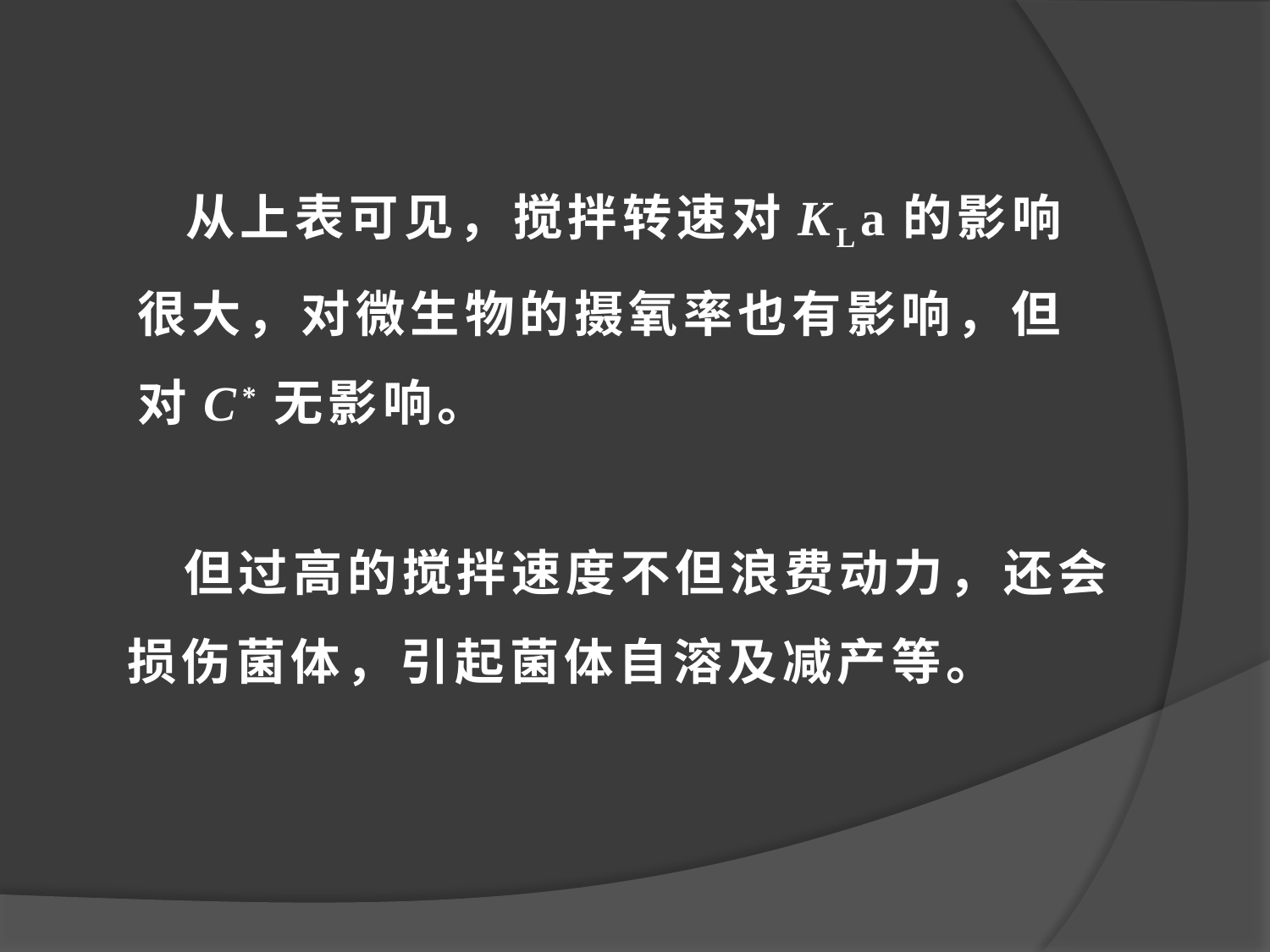

从上表可见，搅拌转速对KLa的影响很大，对微生物的摄氧率也有影响，但对C*无影响。
    但过高的搅拌速度不但浪费动力，还会损伤菌体，引起菌体自溶及减产等。